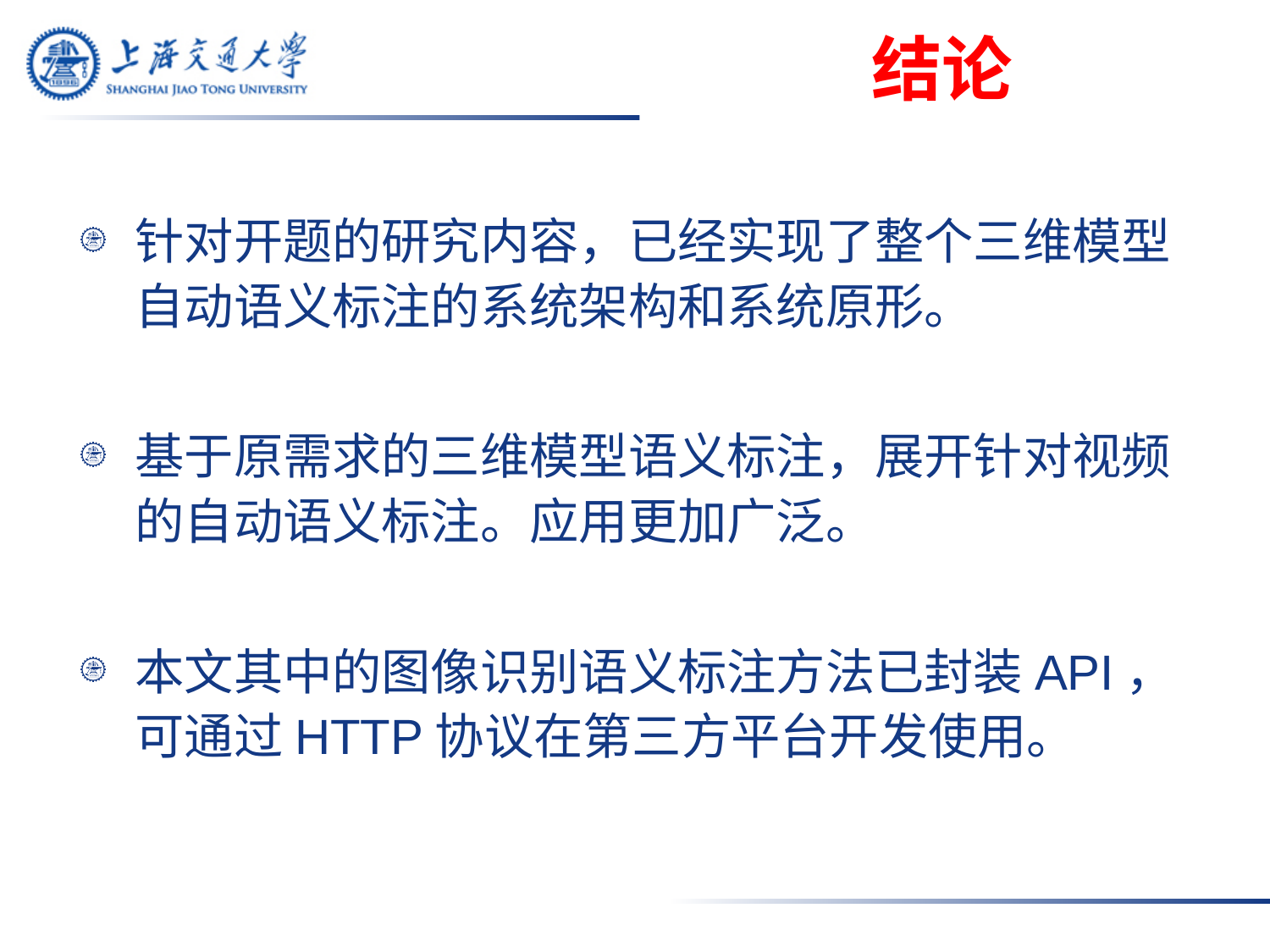

# 结论
针对开题的研究内容，已经实现了整个三维模型自动语义标注的系统架构和系统原形。

基于原需求的三维模型语义标注，展开针对视频的自动语义标注。应用更加广泛。

本文其中的图像识别语义标注方法已封装API，可通过HTTP协议在第三方平台开发使用。